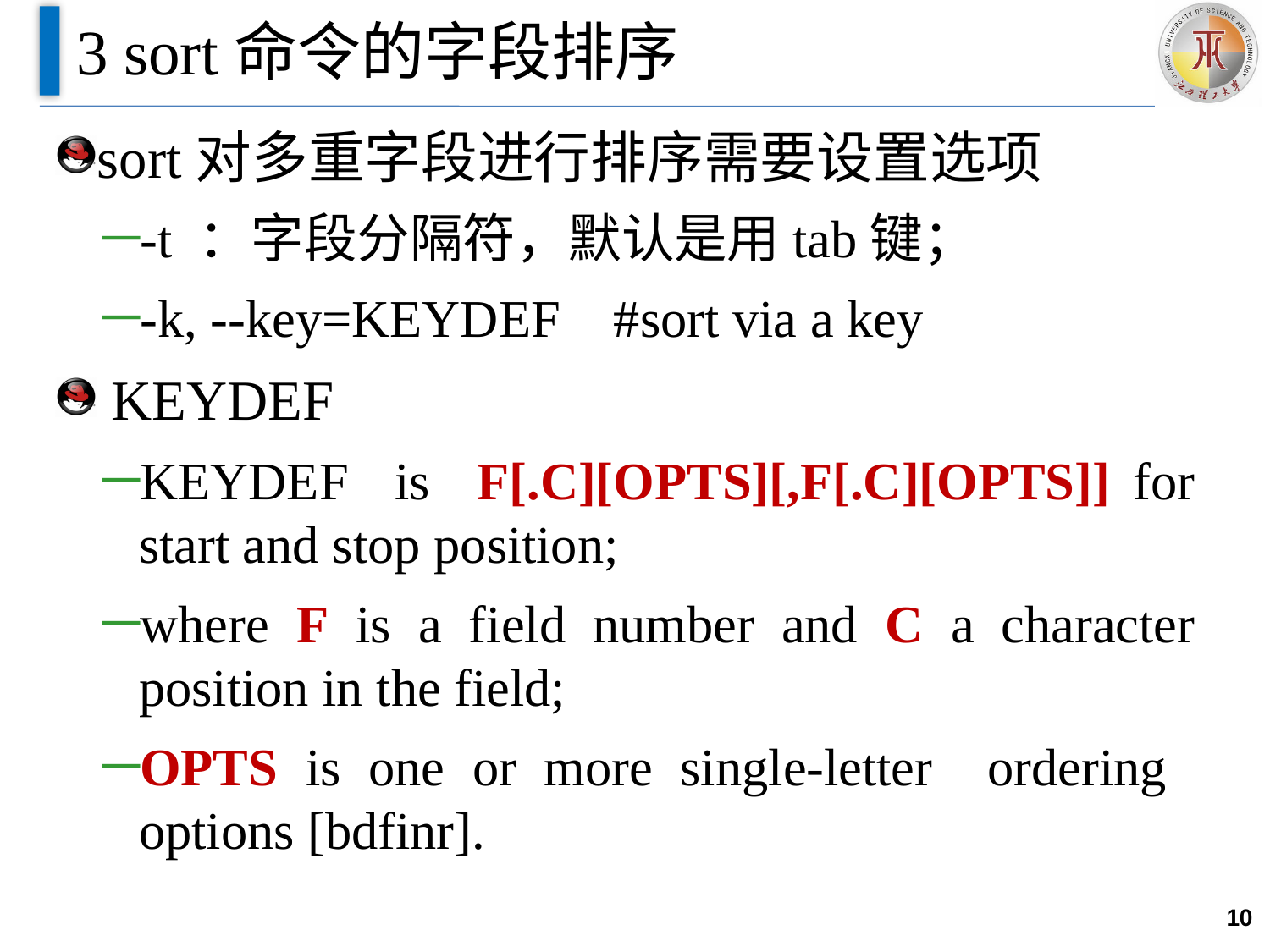

# 3 sort命令的字段排序
sort对多重字段进行排序需要设置选项
-t ：字段分隔符，默认是用tab键；
-k, --key=KEYDEF    #sort via a key
 KEYDEF
KEYDEF  is  F[.C][OPTS][,F[.C][OPTS]] for start and stop position;
where F is a field number and C a character position in the field;
OPTS is one or more single-letter  ordering  options [bdfinr].
10